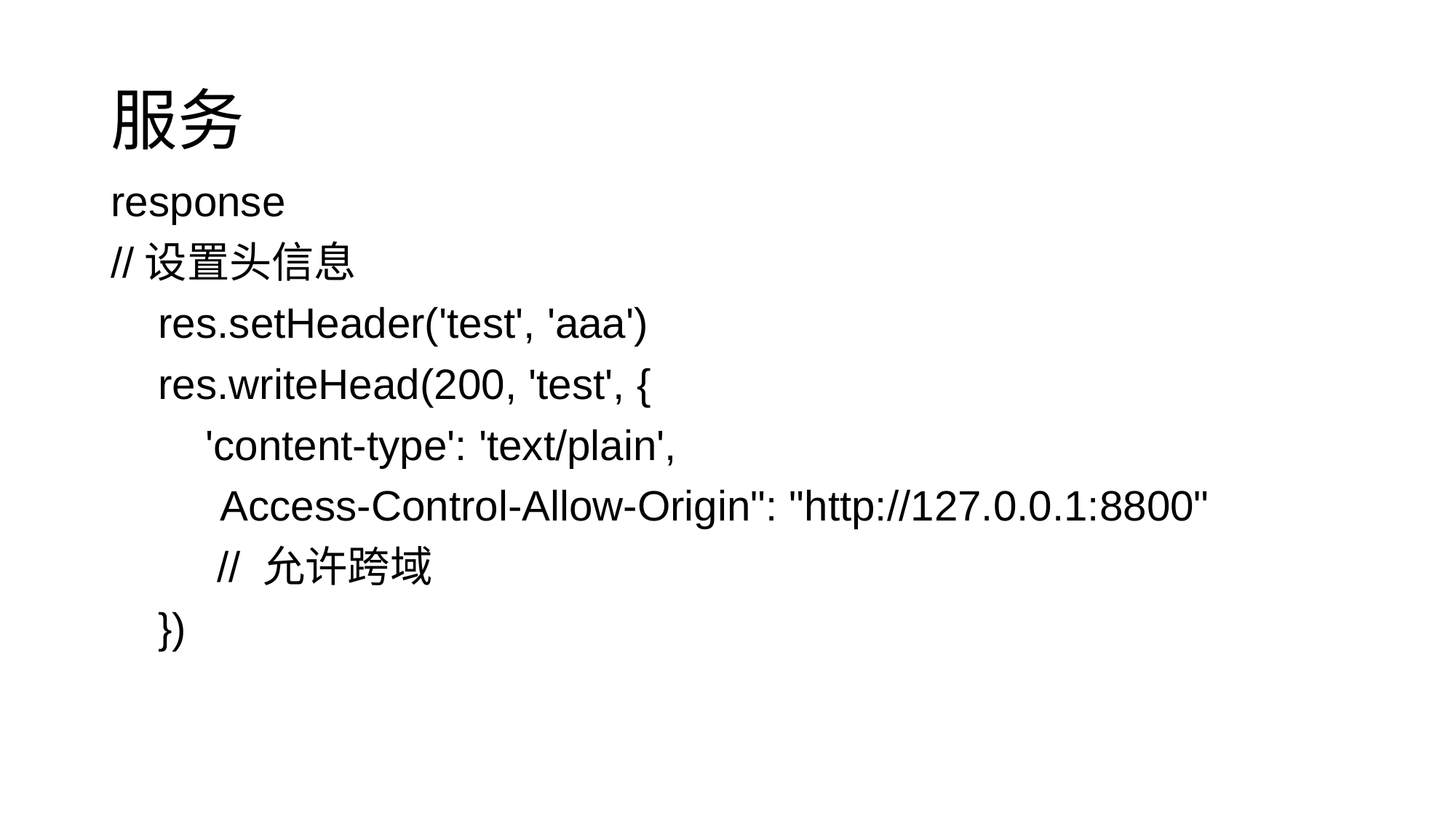

# 服务
response
//设置头信息
    res.setHeader('test', 'aaa')
    res.writeHead(200, 'test', {
        'content-type': 'text/plain',
	Access-Control-Allow-Origin": "http://127.0.0.1:8800"
         // 允许跨域
    })